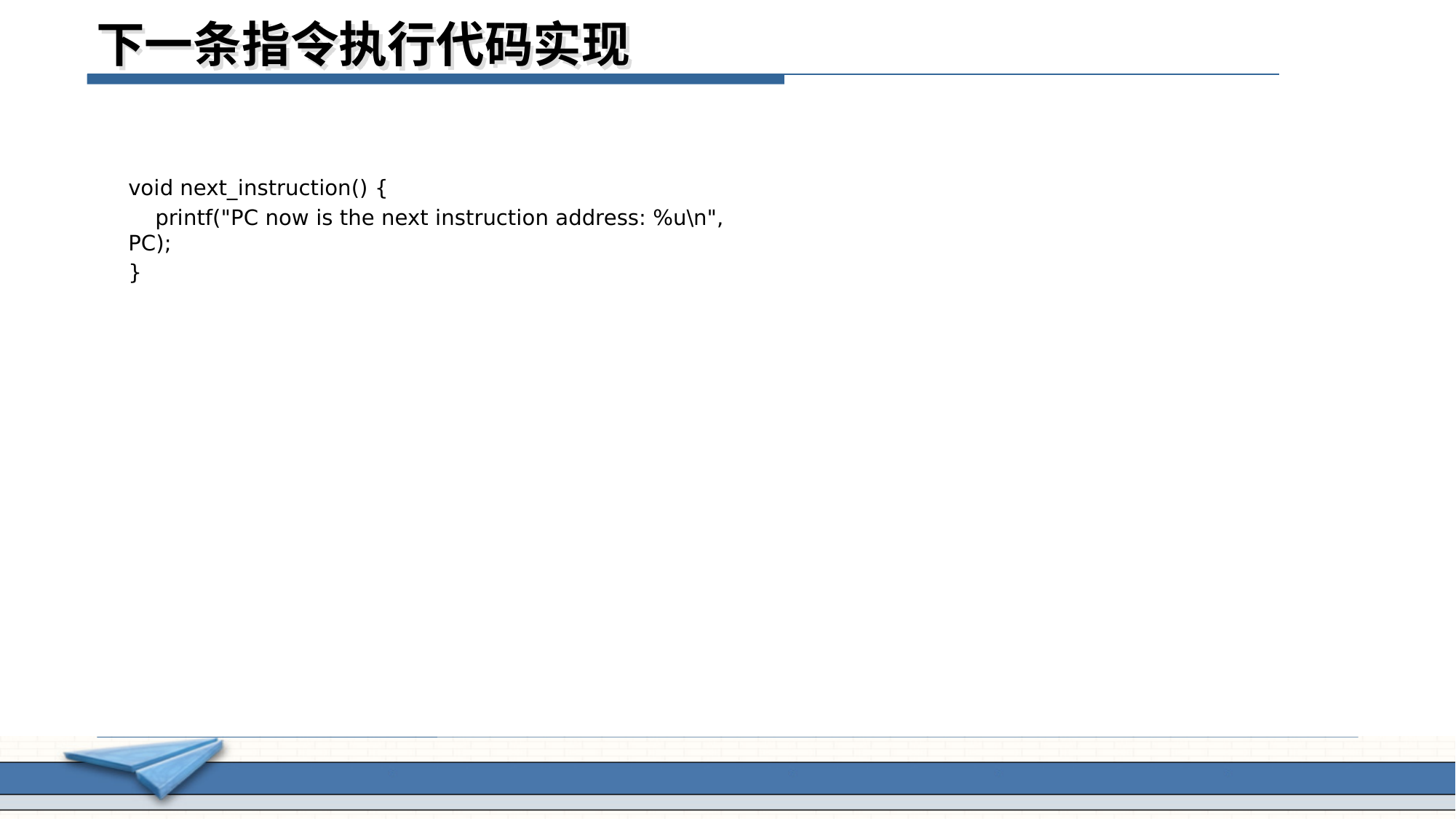

# 下一条指令执行代码实现
void next_instruction() {
    printf("PC now is the next instruction address: %u\n", PC);
}